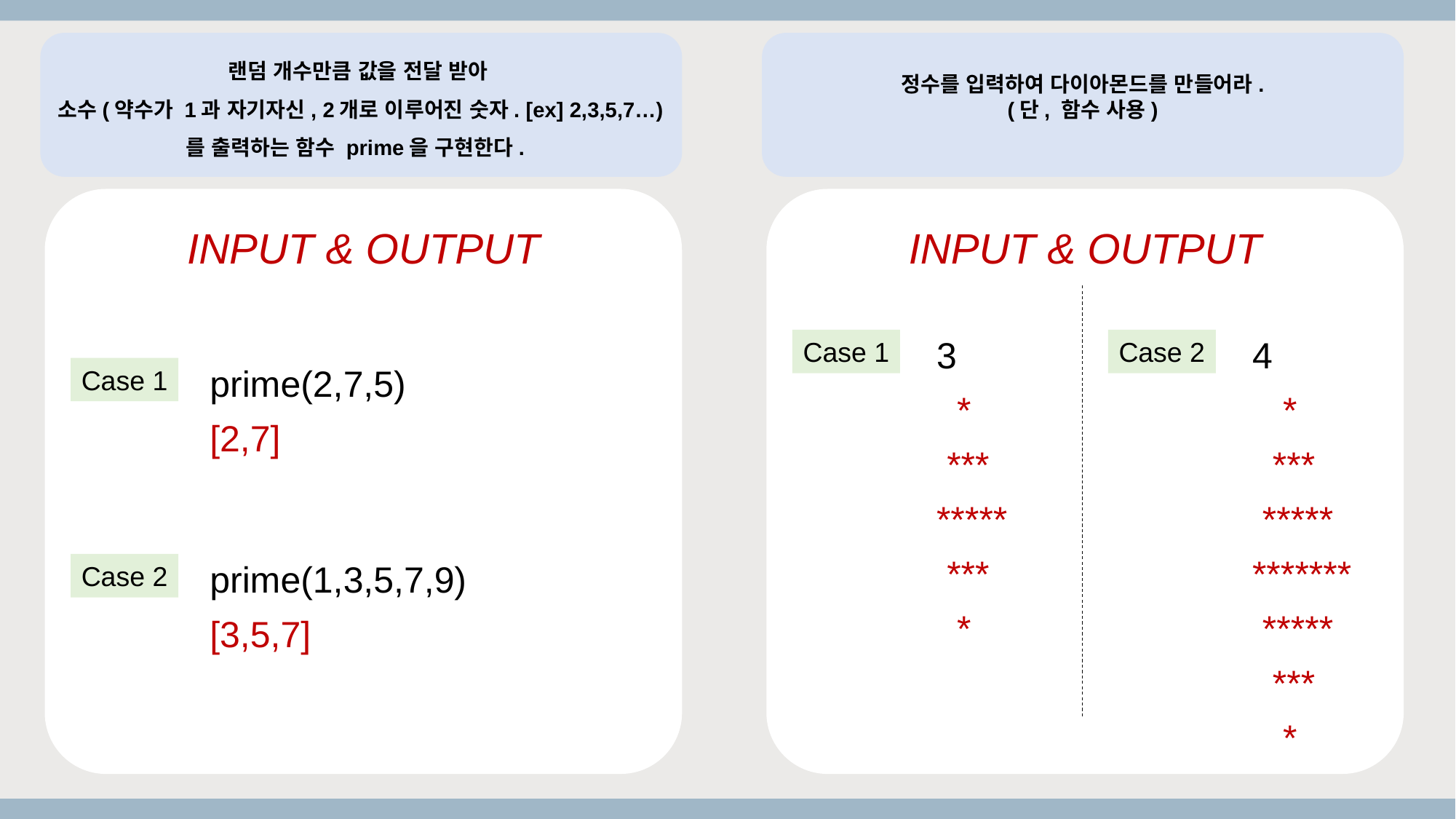

랜덤 개수만큼 값을 전달 받아
소수(약수가 1과 자기자신, 2개로 이루어진 숫자. [ex] 2,3,5,7…)를 출력하는 함수 prime을 구현한다.

INPUT & OUTPUT
prime(2,7,5)
[2,7]
Case 1
prime(1,3,5,7,9)
[3,5,7]
Case 2

정수를 입력하여 다이아몬드를 만들어라.
(단, 함수 사용)

INPUT & OUTPUT
3
  *
 ***
*****
 ***
  *
Case 1
4
   *
  ***
 *****
*******
 *****
  ***
   *
Case 2